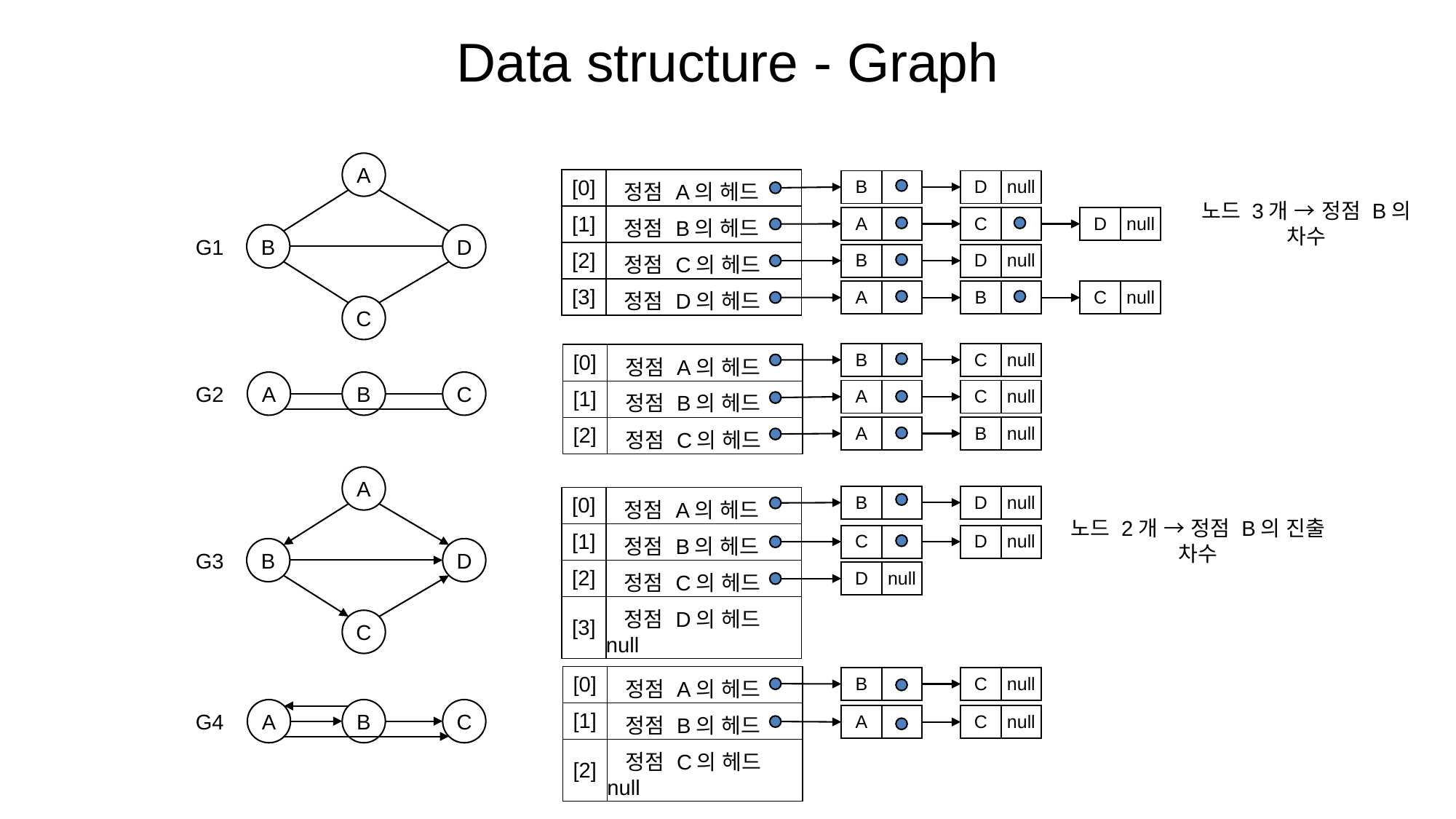

# Data structure - Graph
A
| [0] | 정점 A의 헤드 |
| --- | --- |
| [1] | 정점 B의 헤드 |
| [2] | 정점 C의 헤드 |
| [3] | 정점 D의 헤드 |
| B |  |
| --- | --- |
| D | null |
| --- | --- |

노드 3개 → 정점 B의 차수
| A |  |
| --- | --- |
| C |  |
| --- | --- |
| D | null |
| --- | --- |

B
D
G1
| B |  |
| --- | --- |
| D | null |
| --- | --- |

| A |  |
| --- | --- |
| B |  |
| --- | --- |
| C | null |
| --- | --- |

C
| B |  |
| --- | --- |
| C | null |
| --- | --- |
| [0] | 정점 A의 헤드 |
| --- | --- |
| [1] | 정점 B의 헤드 |
| [2] | 정점 C의 헤드 |

A
B
C
G2
| A |  |
| --- | --- |
| C | null |
| --- | --- |

| A |  |
| --- | --- |
| B | null |
| --- | --- |

A
| B |  |
| --- | --- |
| D | null |
| --- | --- |
| [0] | 정점 A의 헤드 |
| --- | --- |
| [1] | 정점 B의 헤드 |
| [2] | 정점 C의 헤드 |
| [3] | 정점 D의 헤드 null |

노드 2개 → 정점 B의 진출 차수
| C |  |
| --- | --- |
| D | null |
| --- | --- |

B
D
G3
| D | null |
| --- | --- |

C
| [0] | 정점 A의 헤드 |
| --- | --- |
| [1] | 정점 B의 헤드 |
| [2] | 정점 C의 헤드 null |
| B |  |
| --- | --- |
| C | null |
| --- | --- |

A
B
C
G4
| A |  |
| --- | --- |
| C | null |
| --- | --- |